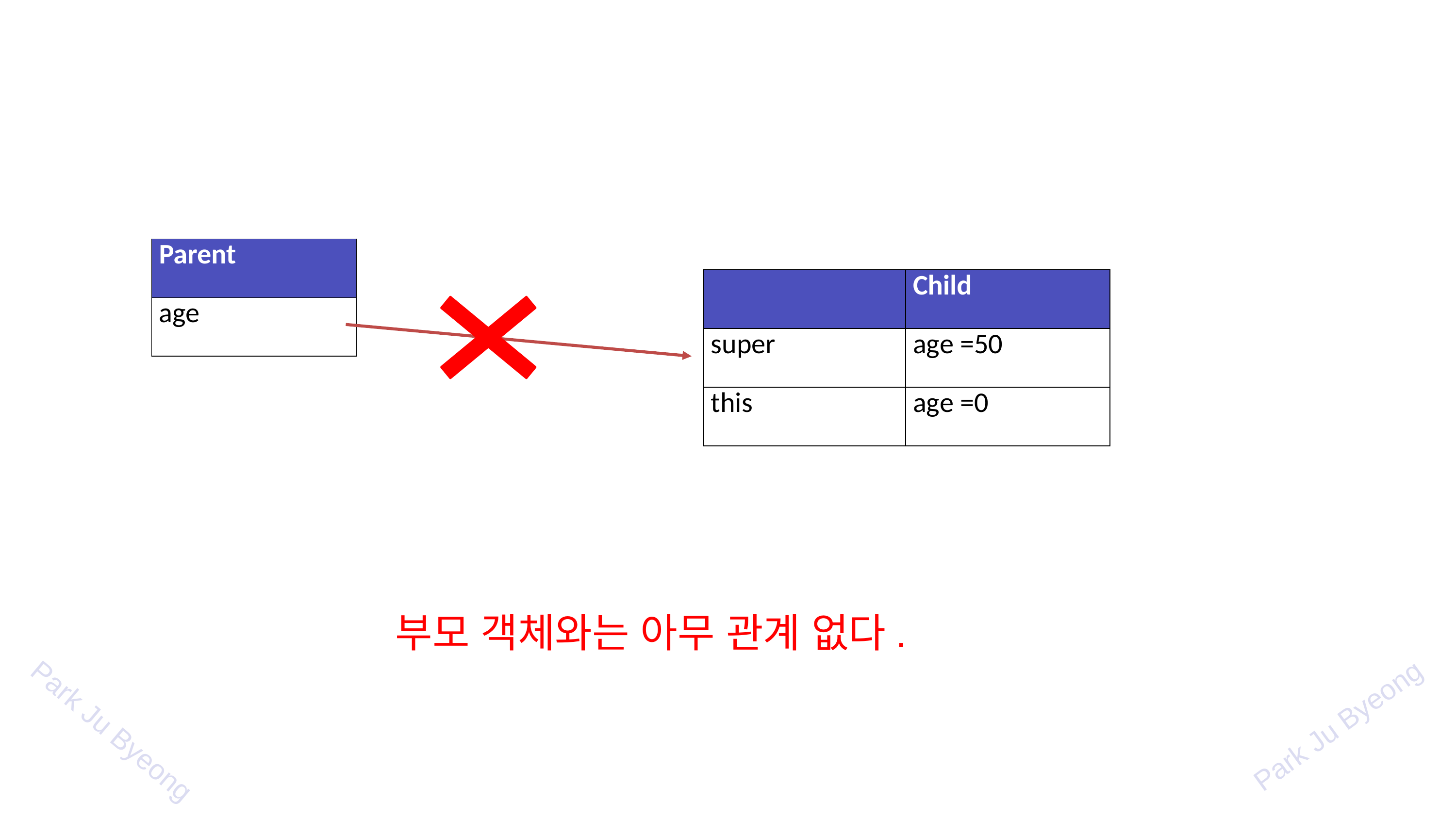

| Parent |
| --- |
| age |

|  | Child |
| --- | --- |
| super | age =50 |
| this | age =0 |
부모 객체와는 아무 관계 없다.